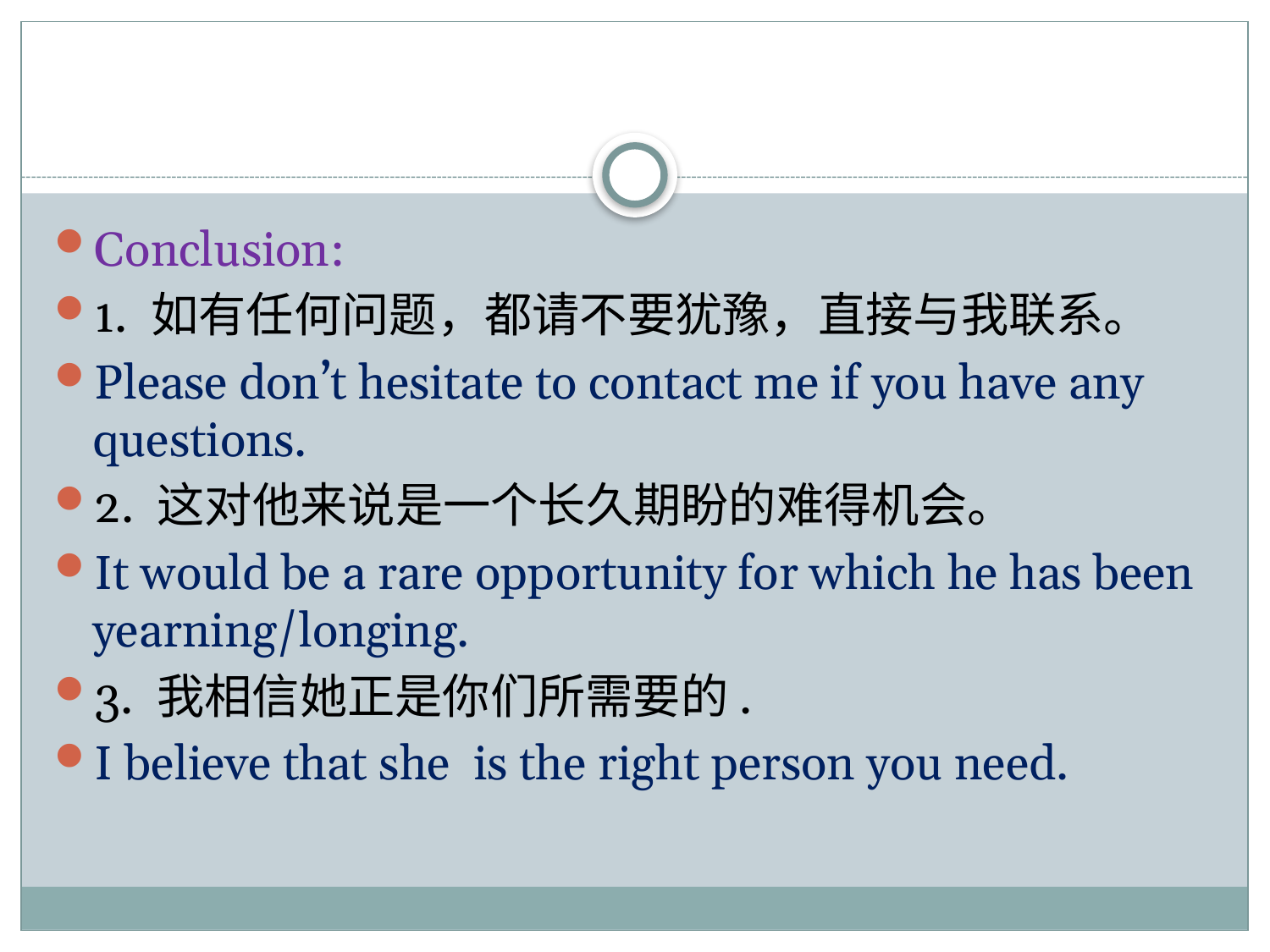

#
Conclusion:
1. 如有任何问题，都请不要犹豫，直接与我联系。
Please don’t hesitate to contact me if you have any questions.
2. 这对他来说是一个长久期盼的难得机会。
It would be a rare opportunity for which he has been yearning/longing.
3. 我相信她正是你们所需要的.
I believe that she  is the right person you need.